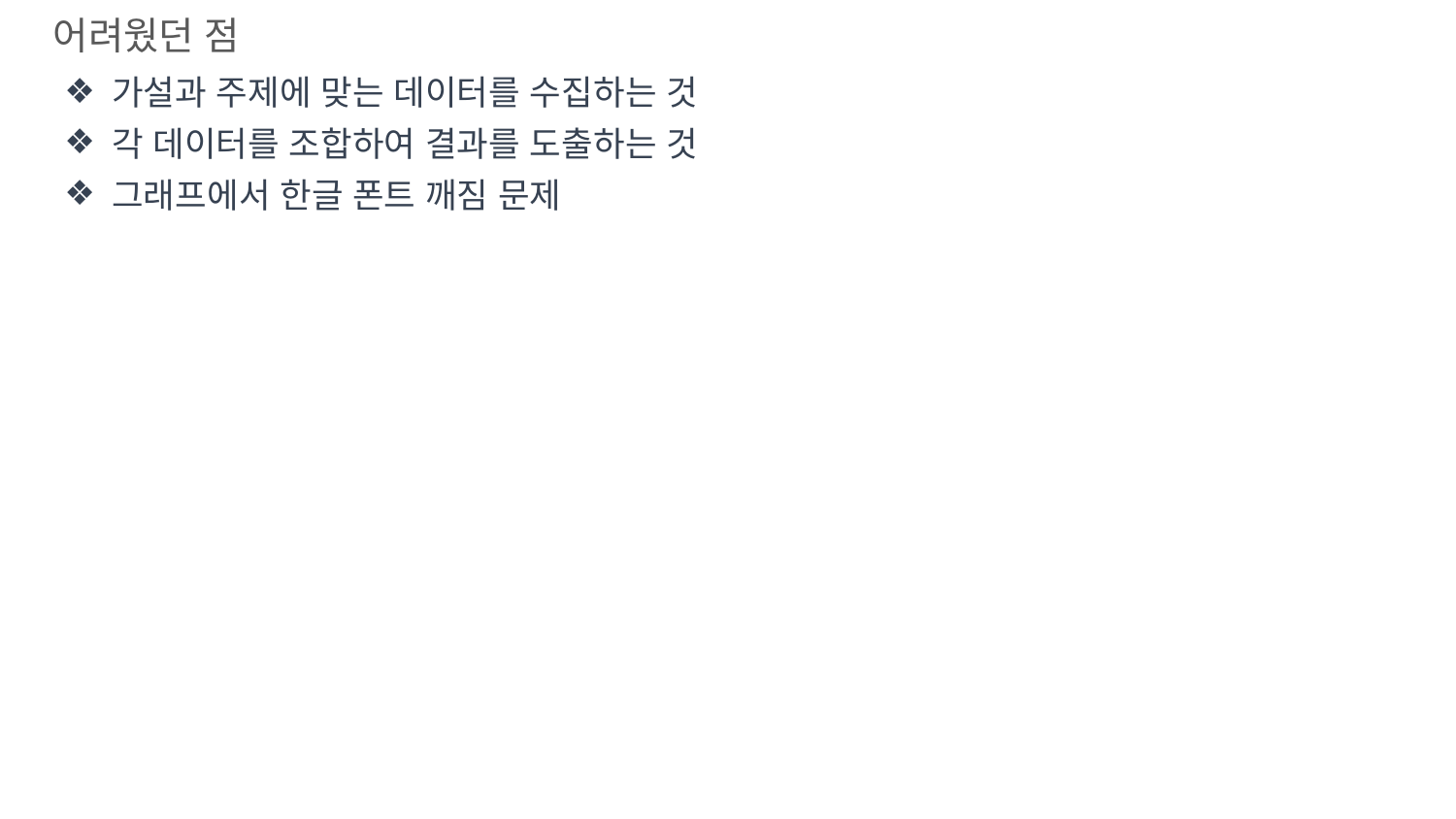

어려웠던 점
가설과 주제에 맞는 데이터를 수집하는 것
각 데이터를 조합하여 결과를 도출하는 것
그래프에서 한글 폰트 깨짐 문제